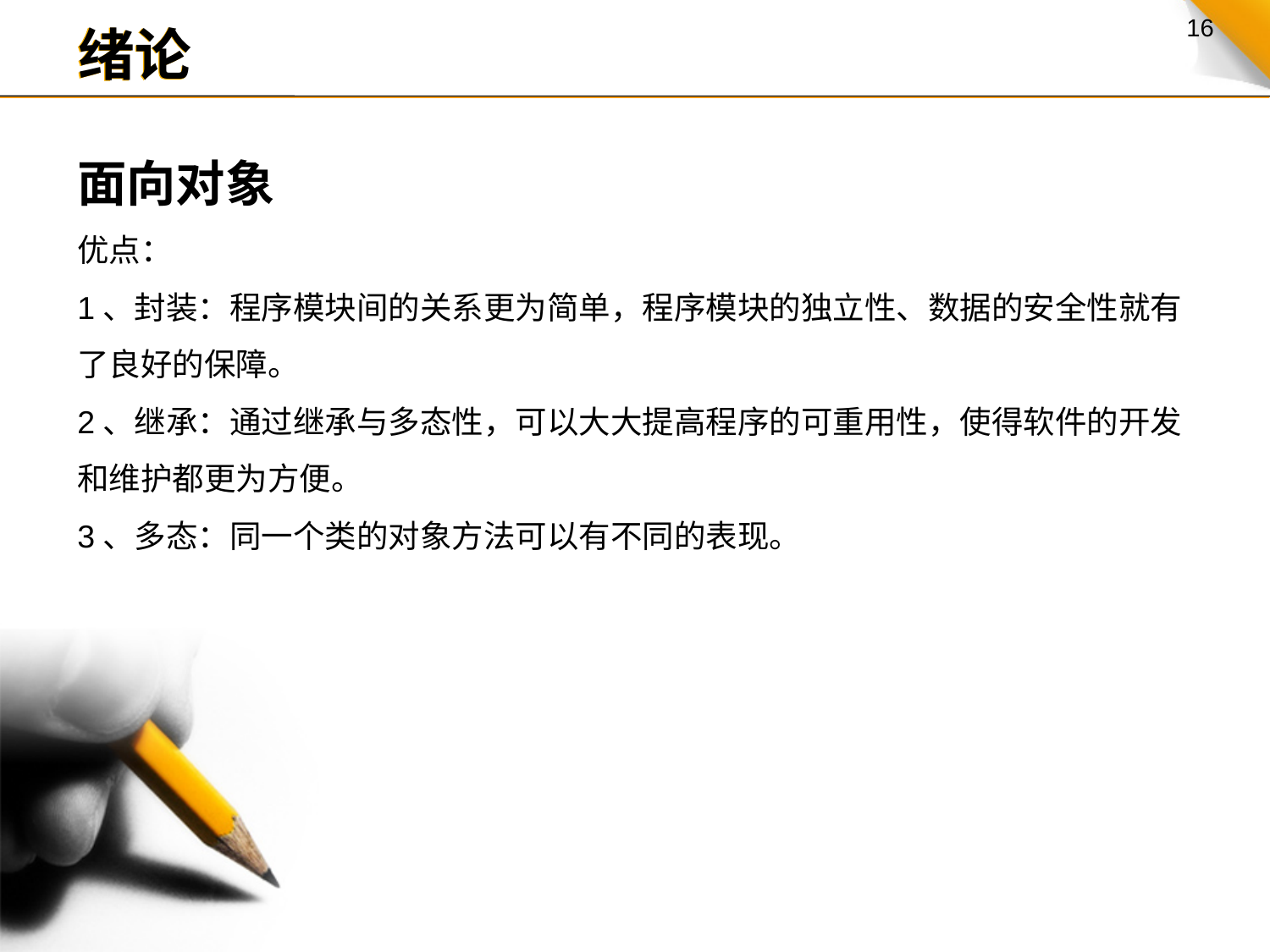

绪论
面向对象
优点：
1、封装：程序模块间的关系更为简单，程序模块的独立性、数据的安全性就有了良好的保障。
2、继承：通过继承与多态性，可以大大提高程序的可重用性，使得软件的开发和维护都更为方便。
3、多态：同一个类的对象方法可以有不同的表现。